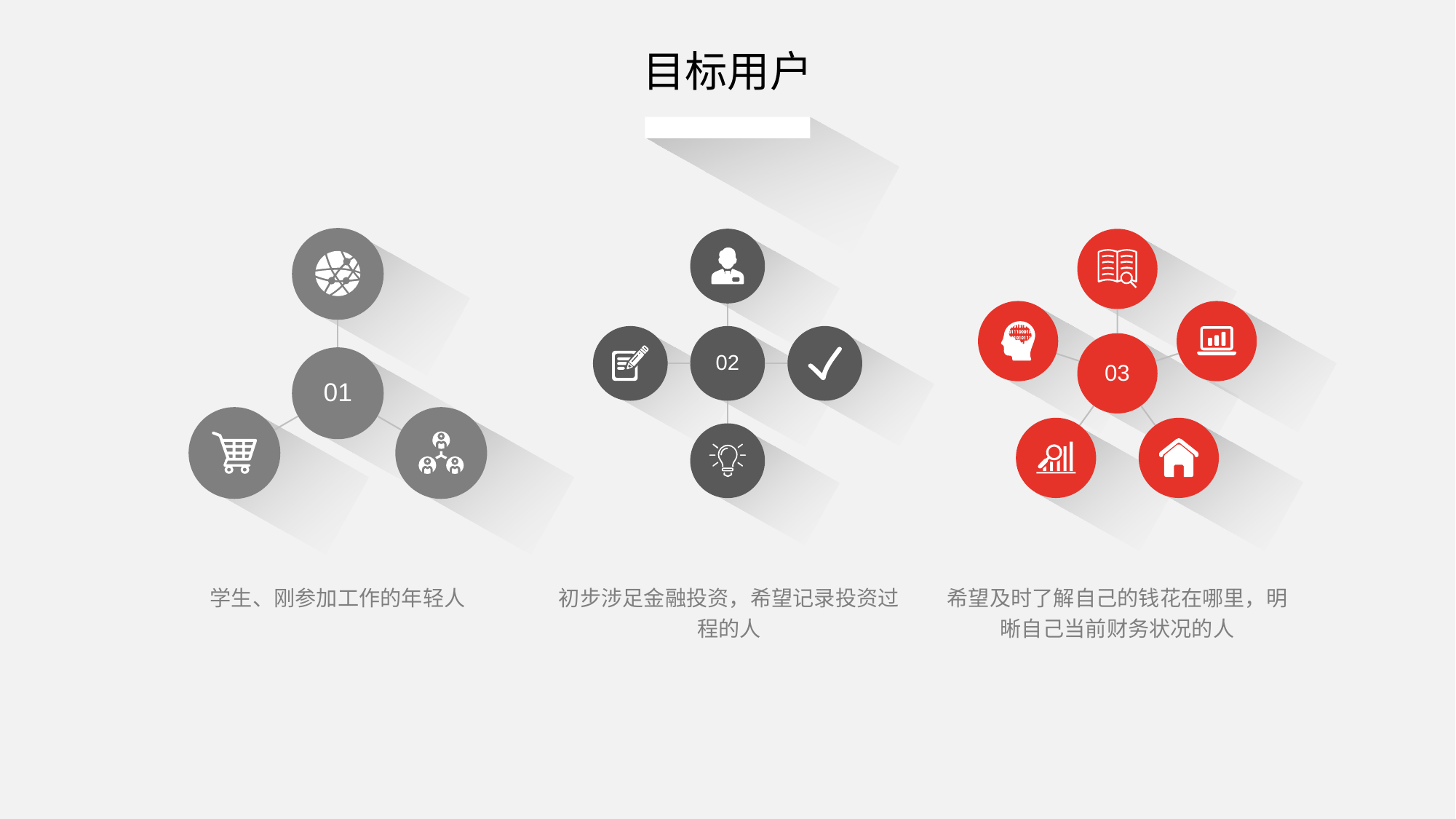

目标用户

02

03

01

学生、刚参加工作的年轻人
初步涉足金融投资，希望记录投资过程的人
希望及时了解自己的钱花在哪里，明晰自己当前财务状况的人